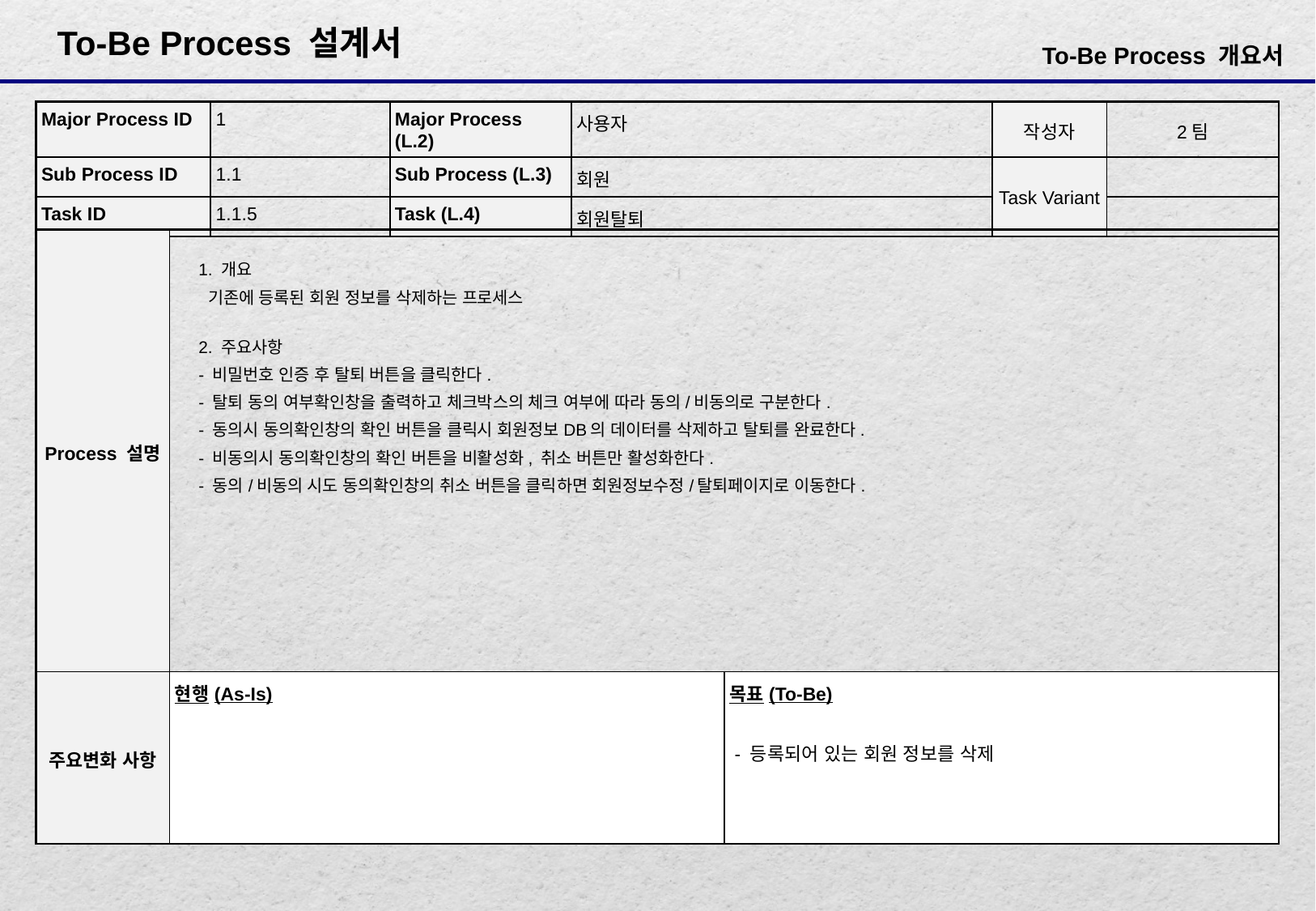

| Major Process ID | 1 | Major Process (L.2) | 사용자 | 작성자 | 2팀 |
| --- | --- | --- | --- | --- | --- |
| Sub Process ID | 1.1 | Sub Process (L.3) | 회원 | Task Variant |  |
| Task ID | 1.1.5 | Task (L.4) | 회원탈퇴 |  |  |
| Process 설명 | 1. 개요 기존에 등록된 회원 정보를 삭제하는 프로세스 2. 주요사항 - 비밀번호 인증 후 탈퇴 버튼을 클릭한다. - 탈퇴 동의 여부확인창을 출력하고 체크박스의 체크 여부에 따라 동의/비동의로 구분한다. - 동의시 동의확인창의 확인 버튼을 클릭시 회원정보DB의 데이터를 삭제하고 탈퇴를 완료한다. - 비동의시 동의확인창의 확인 버튼을 비활성화, 취소 버튼만 활성화한다. - 동의/비동의 시도 동의확인창의 취소 버튼을 클릭하면 회원정보수정/탈퇴페이지로 이동한다. |  |
| --- | --- | --- |
| 주요변화 사항 | 현행(As-Is) | 목표(To-Be) - 등록되어 있는 회원 정보를 삭제 |